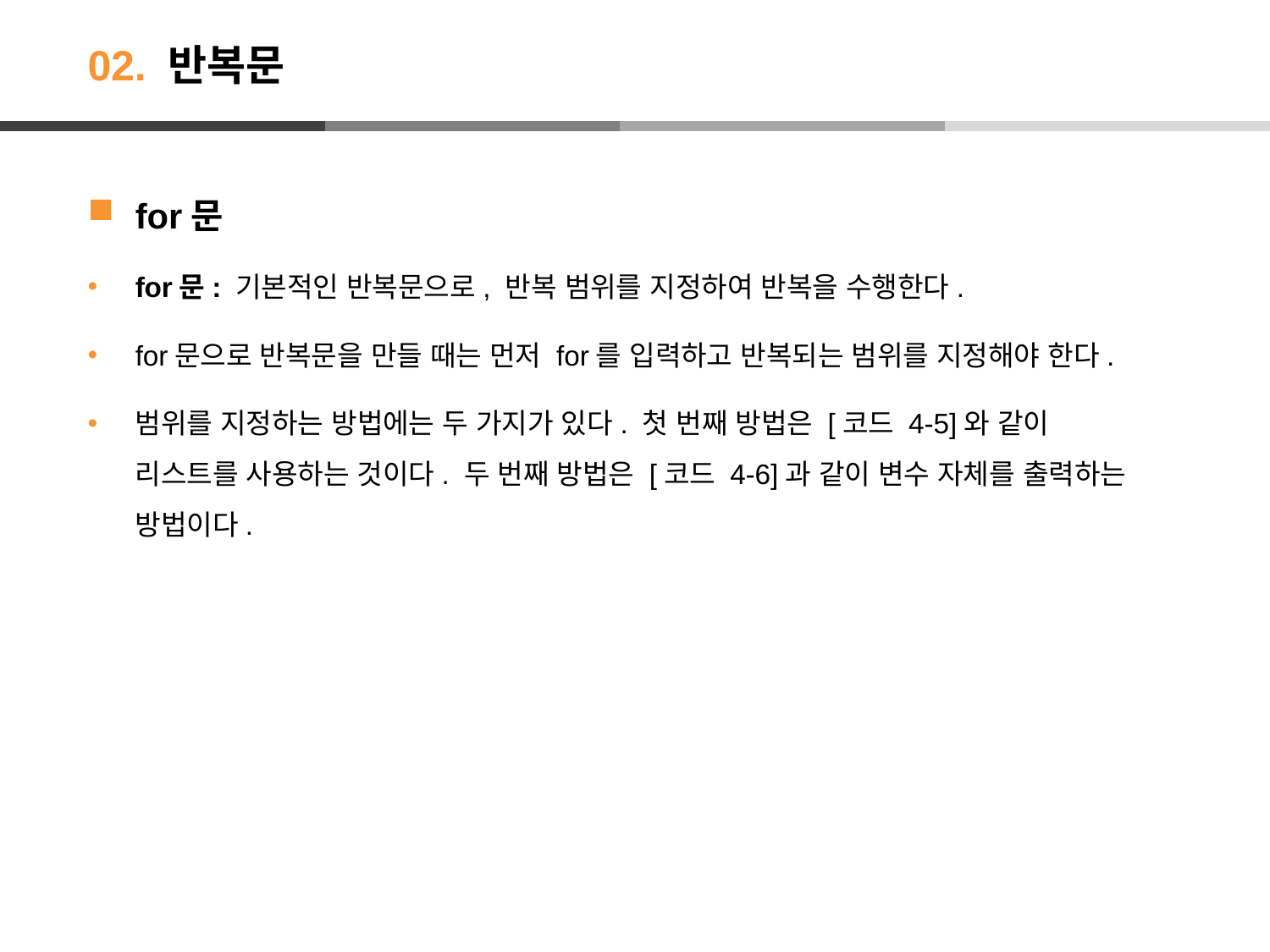

# 02. 반복문
for문
for문: 기본적인 반복문으로, 반복 범위를 지정하여 반복을 수행한다.
for문으로 반복문을 만들 때는 먼저 for를 입력하고 반복되는 범위를 지정해야 한다.
범위를 지정하는 방법에는 두 가지가 있다. 첫 번째 방법은 [코드 4-5]와 같이 리스트를 사용하는 것이다. 두 번째 방법은 [코드 4-6]과 같이 변수 자체를 출력하는 방법이다.